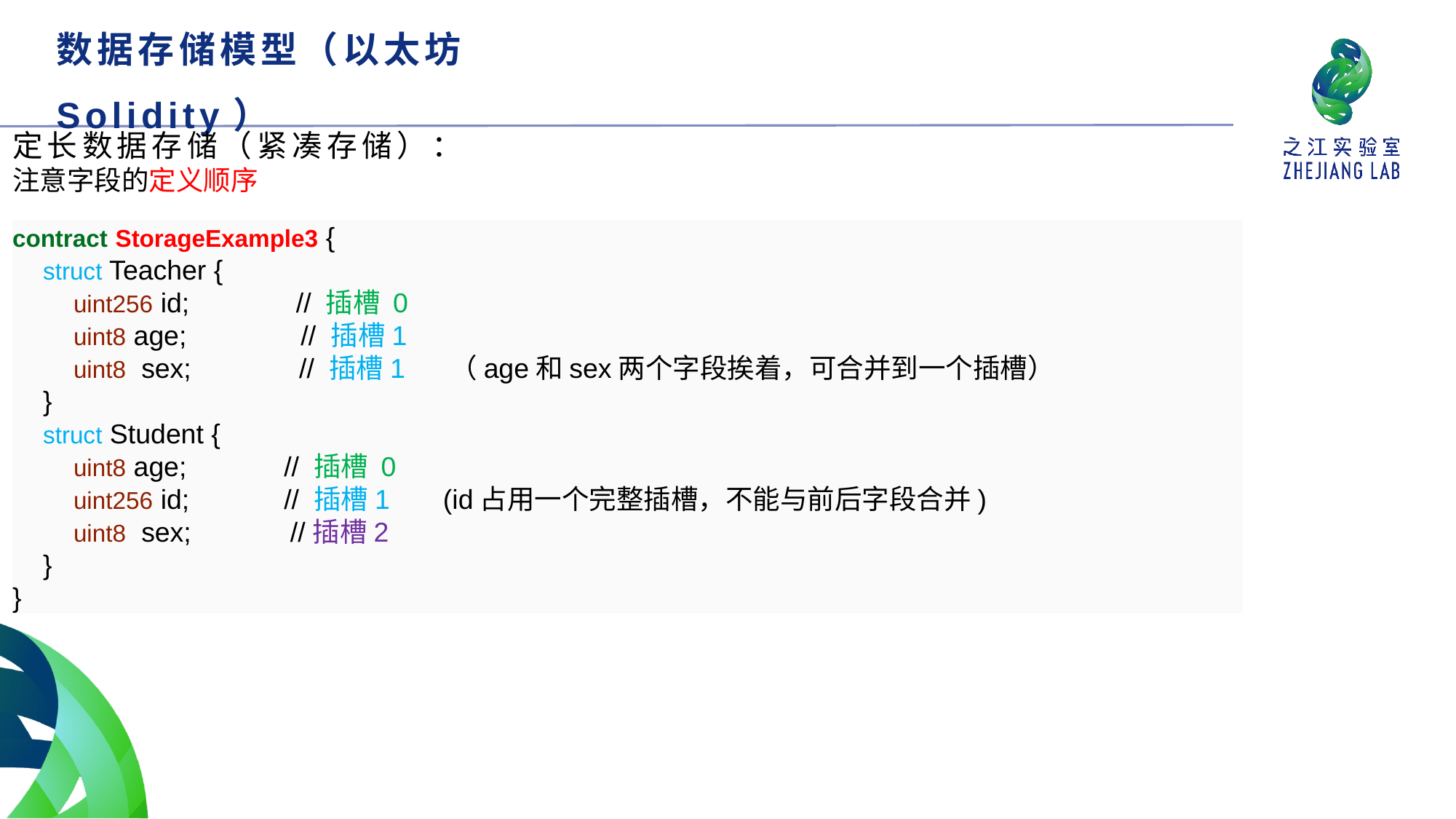

数据存储模型（以太坊Solidity）

定长数据存储（紧凑存储）：
注意字段的定义顺序
contract StorageExample3 {
    struct Teacher {
        uint256 id;              // 插槽 0
        uint8 age;               // 插槽1
        uint8  sex; 	         // 插槽1     （age和sex两个字段挨着，可合并到一个插槽）
    }
    struct Student {
        uint8 age; 	       // 插槽 0
        uint256 id; 	       // 插槽1       (id占用一个完整插槽，不能与前后字段合并)
        uint8  sex;             //插槽2
    }
}